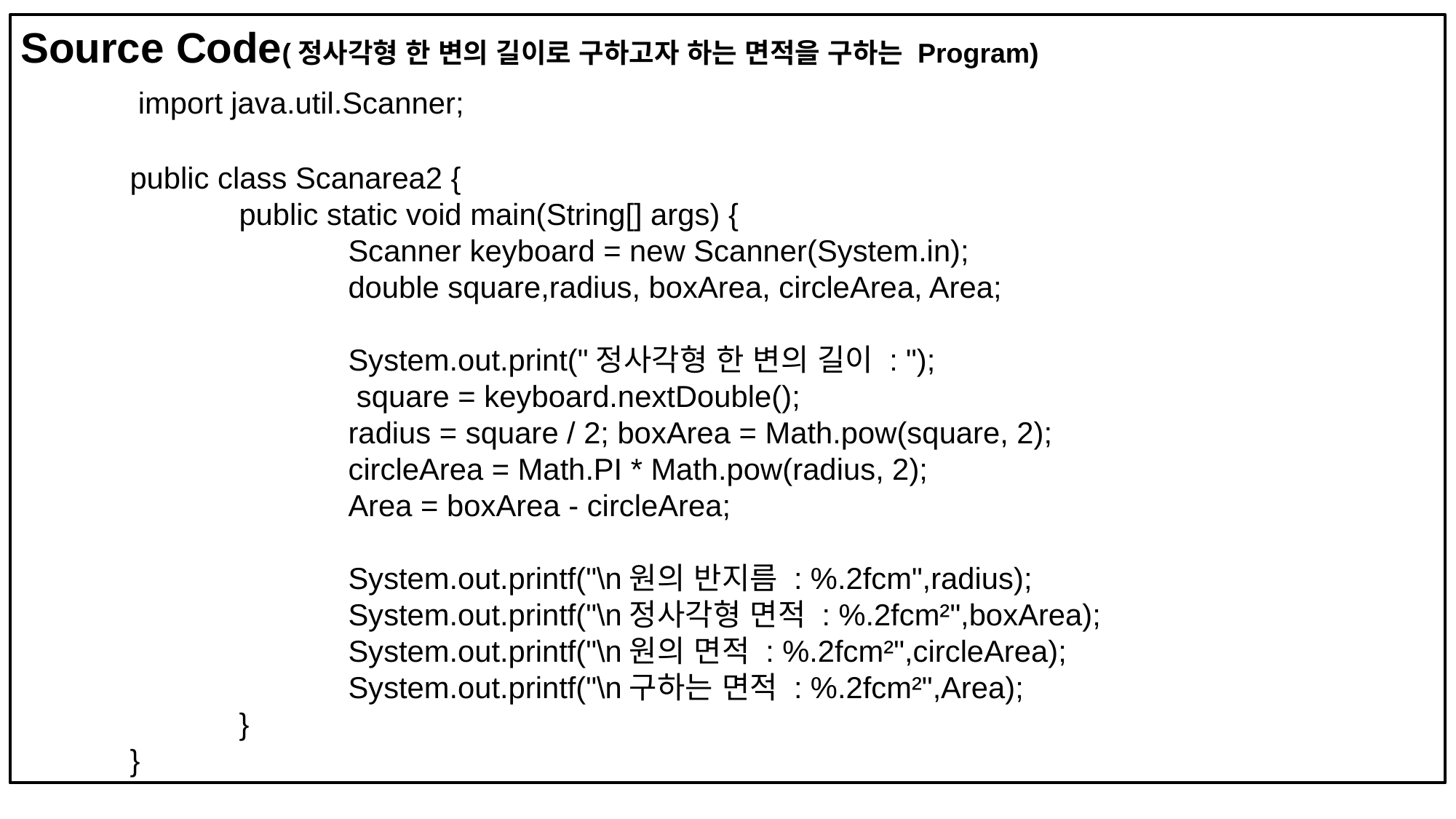

Source Code(정사각형 한 변의 길이로 구하고자 하는 면적을 구하는 Program)
	 import java.util.Scanner;

	public class Scanarea2 {
   		public static void main(String[] args) {
        			Scanner keyboard = new Scanner(System.in);
        			double square,radius, boxArea, circleArea, Area;

        			System.out.print("정사각형 한 변의 길이 : ");
       			 square = keyboard.nextDouble();
        			radius = square / 2; boxArea = Math.pow(square, 2);
			circleArea = Math.PI * Math.pow(radius, 2);
			Area = boxArea - circleArea;

        			System.out.printf("\n원의 반지름 : %.2fcm",radius);
        			System.out.printf("\n정사각형 면적 : %.2fcm²",boxArea);
        			System.out.printf("\n원의 면적 : %.2fcm²",circleArea);
        			System.out.printf("\n구하는 면적 : %.2fcm²",Area);
    		}
	}